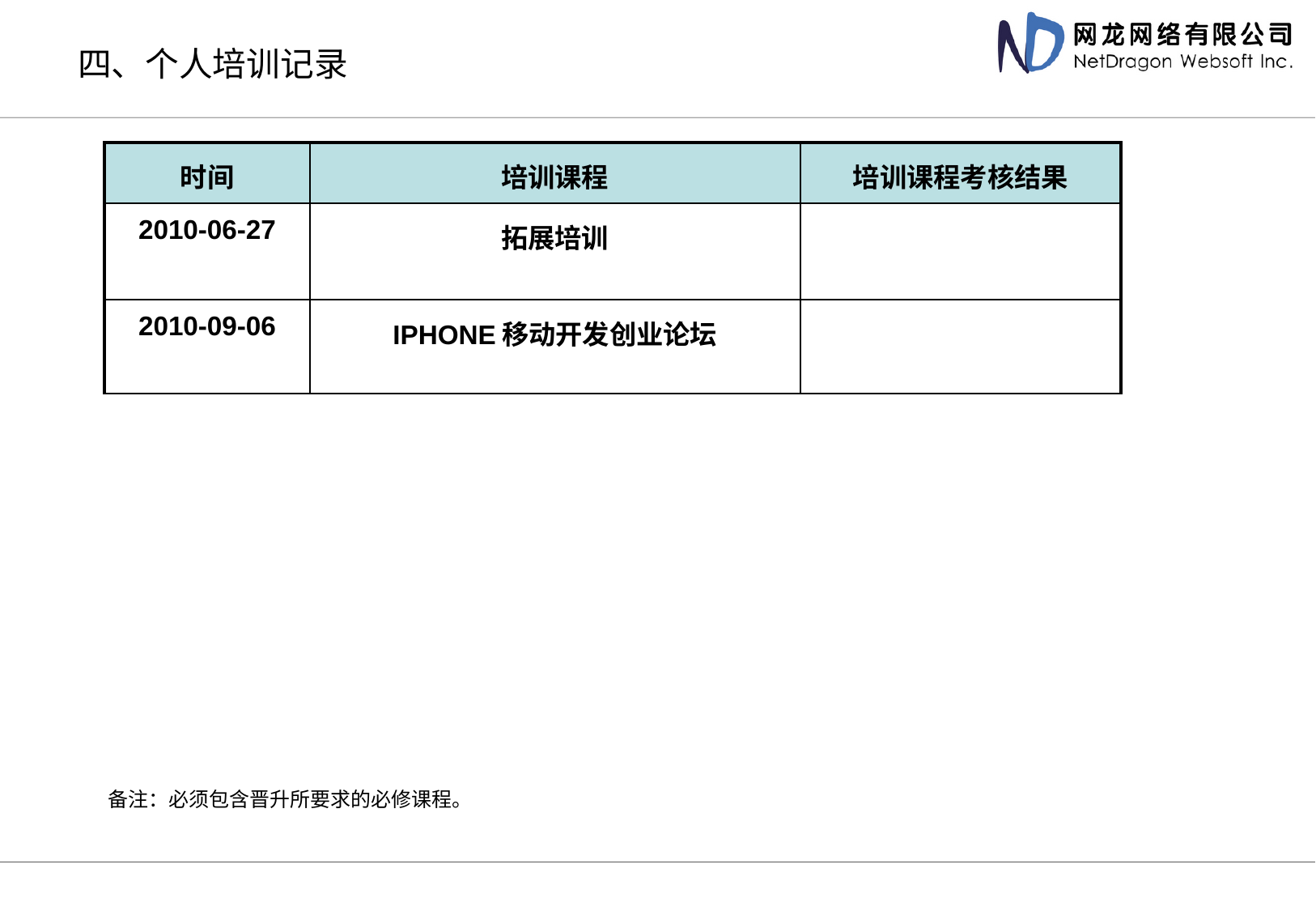

四、个人培训记录
| 时间 | 培训课程 | 培训课程考核结果 |
| --- | --- | --- |
| 2010-06-27 | 拓展培训 |  |
| 2010-09-06 | IPHONE移动开发创业论坛 |  |
备注：必须包含晋升所要求的必修课程。